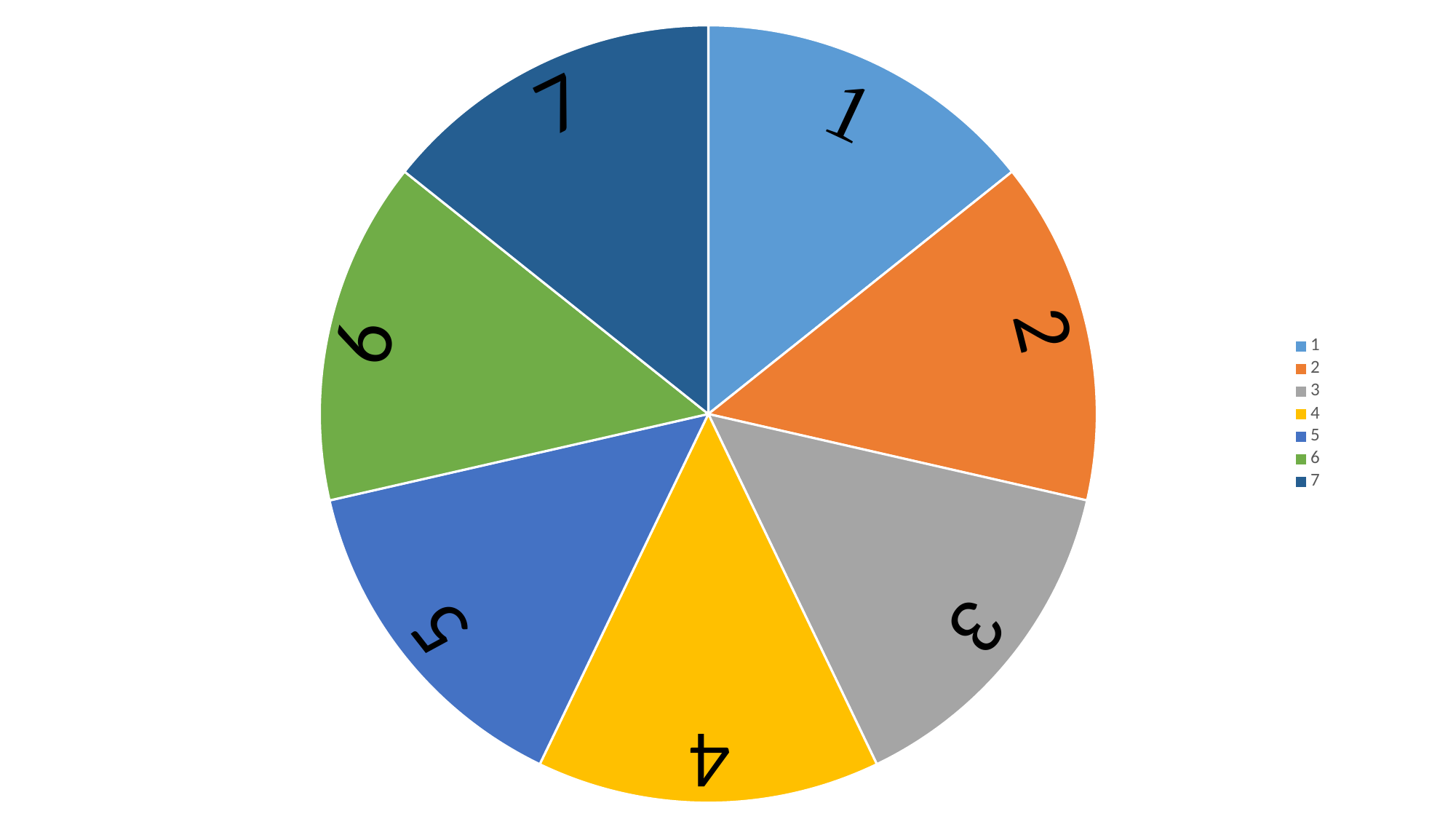

### Chart

| Category | 欄1 |
|---|---|
| 1 | 0.14285714285714285 |
| 2 | 0.14285714285714285 |
| 3 | 0.14285714285714285 |
| 4 | 0.14285714285714285 |
| 5 | 0.14285714285714285 |
| 6 | 0.14285714285714285 |
| 7 | 0.14285714285714285 |